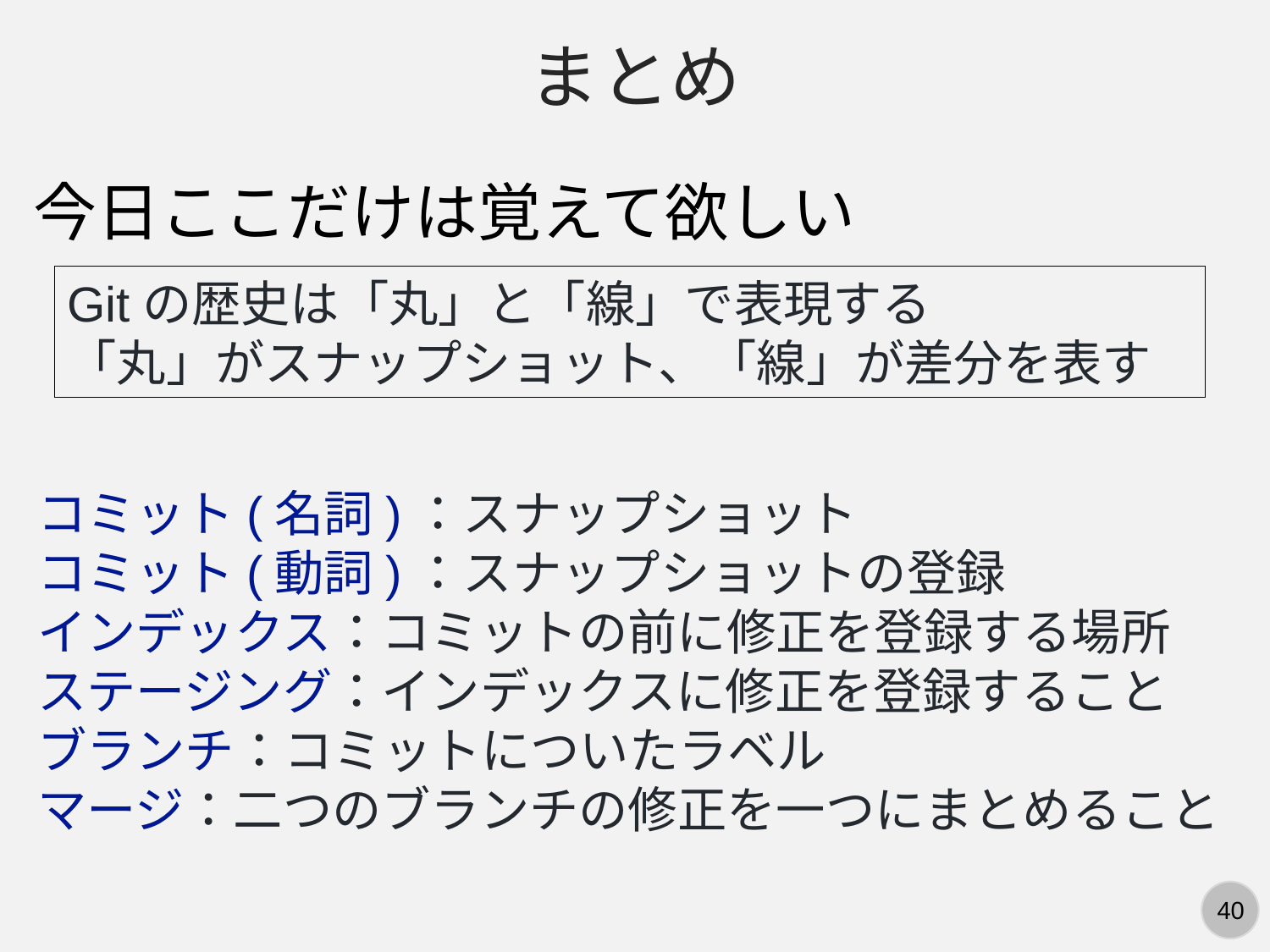

まとめ
今日ここだけは覚えて欲しい
Gitの歴史は「丸」と「線」で表現する
「丸」がスナップショット、「線」が差分を表す
コミット(名詞)：スナップショット
コミット(動詞)：スナップショットの登録
インデックス：コミットの前に修正を登録する場所
ステージング：インデックスに修正を登録すること
ブランチ：コミットについたラベル
マージ：二つのブランチの修正を一つにまとめること